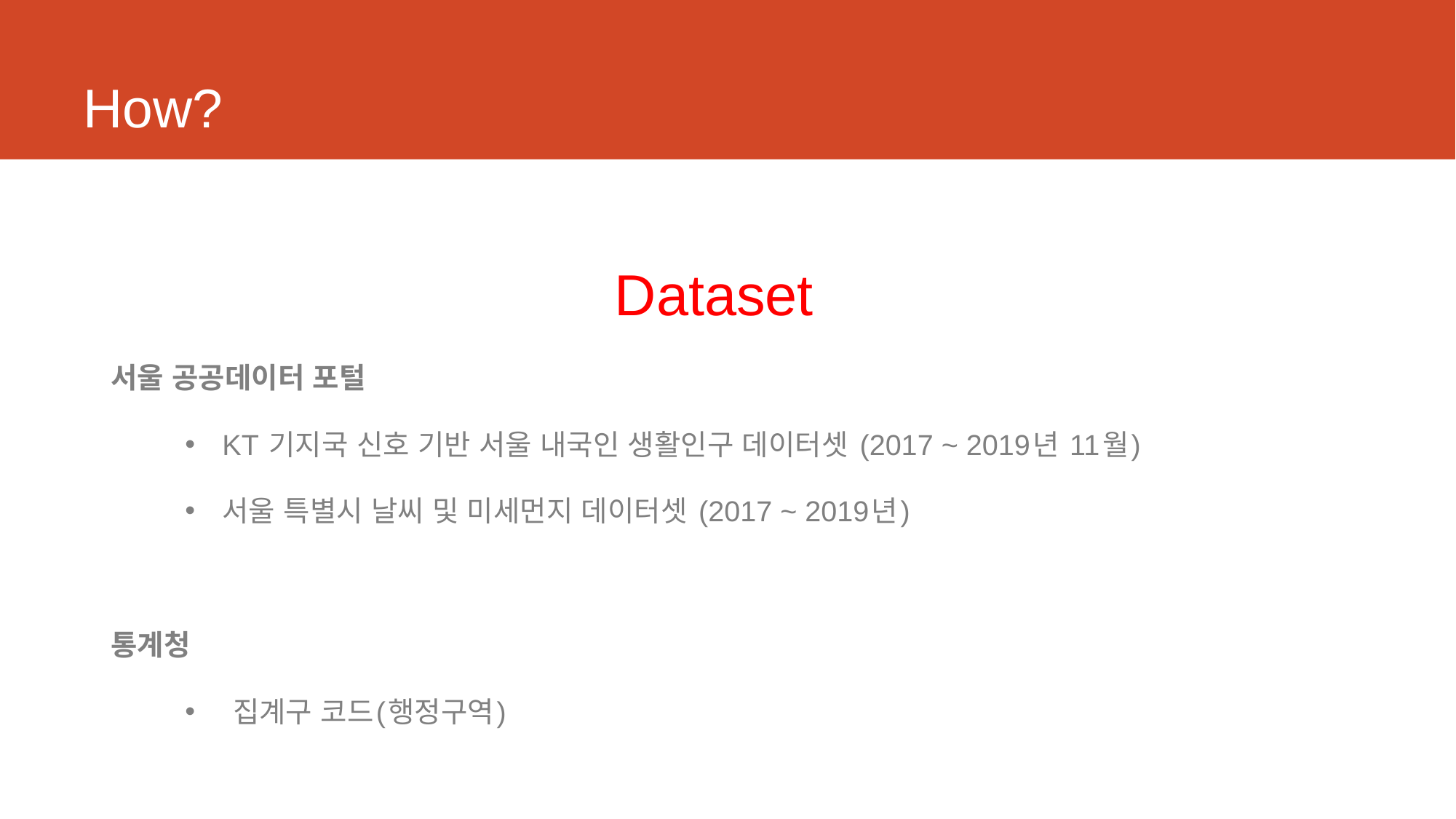

# How?
Dataset
서울 공공데이터 포털
KT 기지국 신호 기반 서울 내국인 생활인구 데이터셋 (2017 ~ 2019년 11월)
서울 특별시 날씨 및 미세먼지 데이터셋 (2017 ~ 2019년)

통계청
 집계구 코드(행정구역)